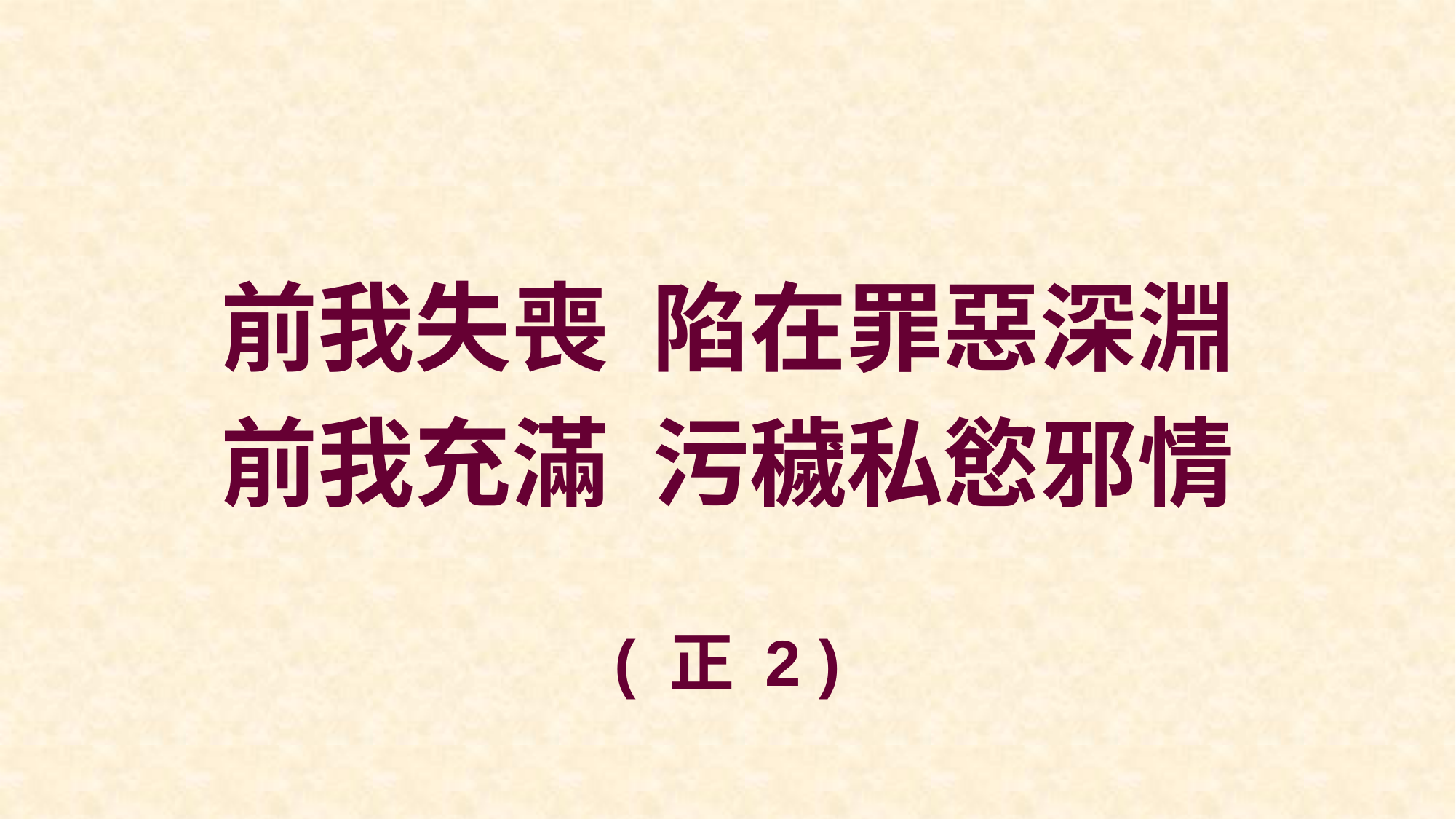

前我失喪  陷在罪惡深淵
前我充滿  污穢私慾邪情
( 正 2 )